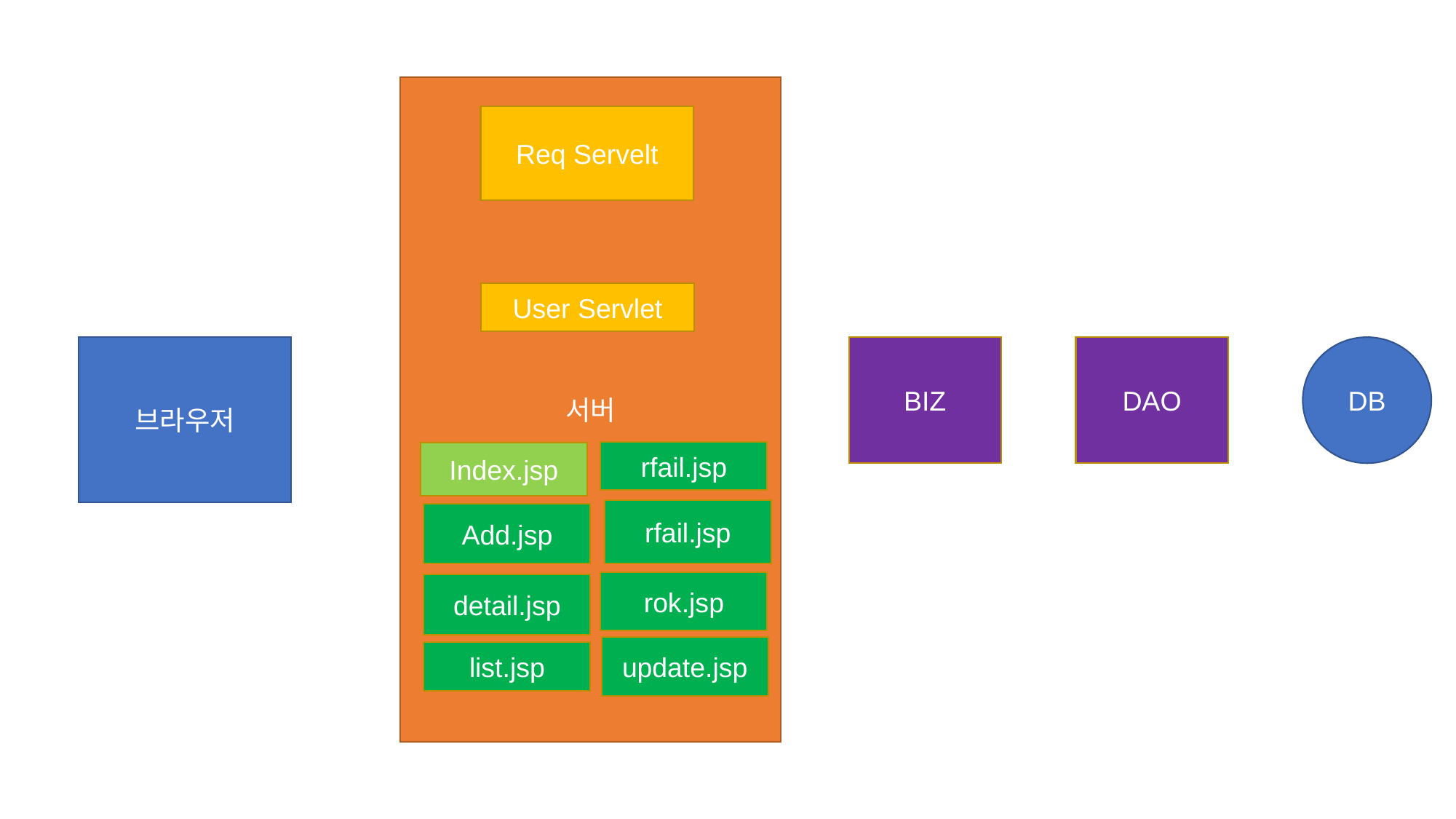

서버
Req Servelt
User Servlet
DB
브라우저
BIZ
DAO
rfail.jsp
Index.jsp
rfail.jsp
Add.jsp
rok.jsp
detail.jsp
update.jsp
list.jsp